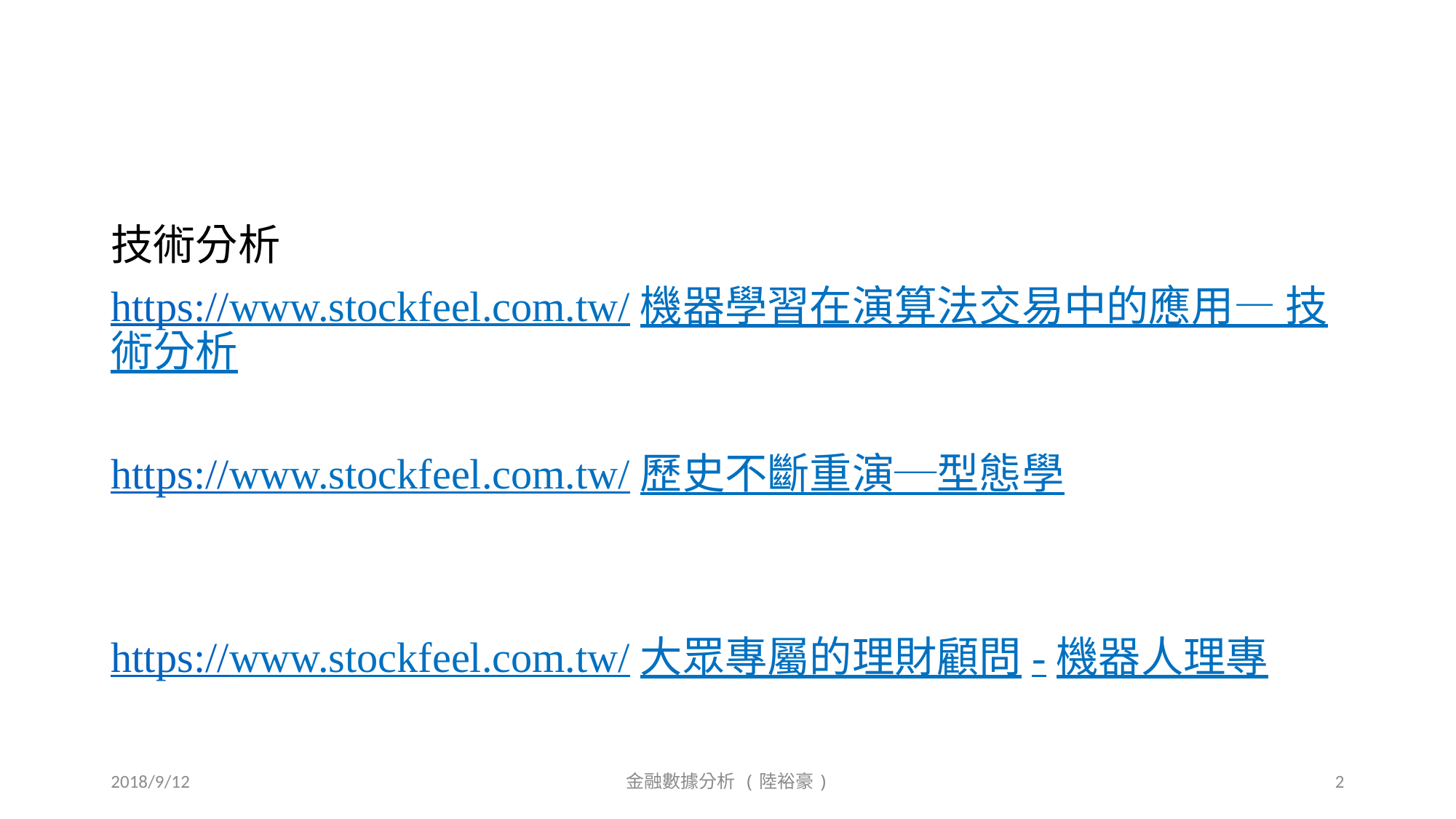

#
技術分析
https://www.stockfeel.com.tw/機器學習在演算法交易中的應用— 技術分析

https://www.stockfeel.com.tw/歷史不斷重演─型態學

https://www.stockfeel.com.tw/大眾專屬的理財顧問-機器人理專

2018/9/12
金融數據分析 (陸裕豪)
2